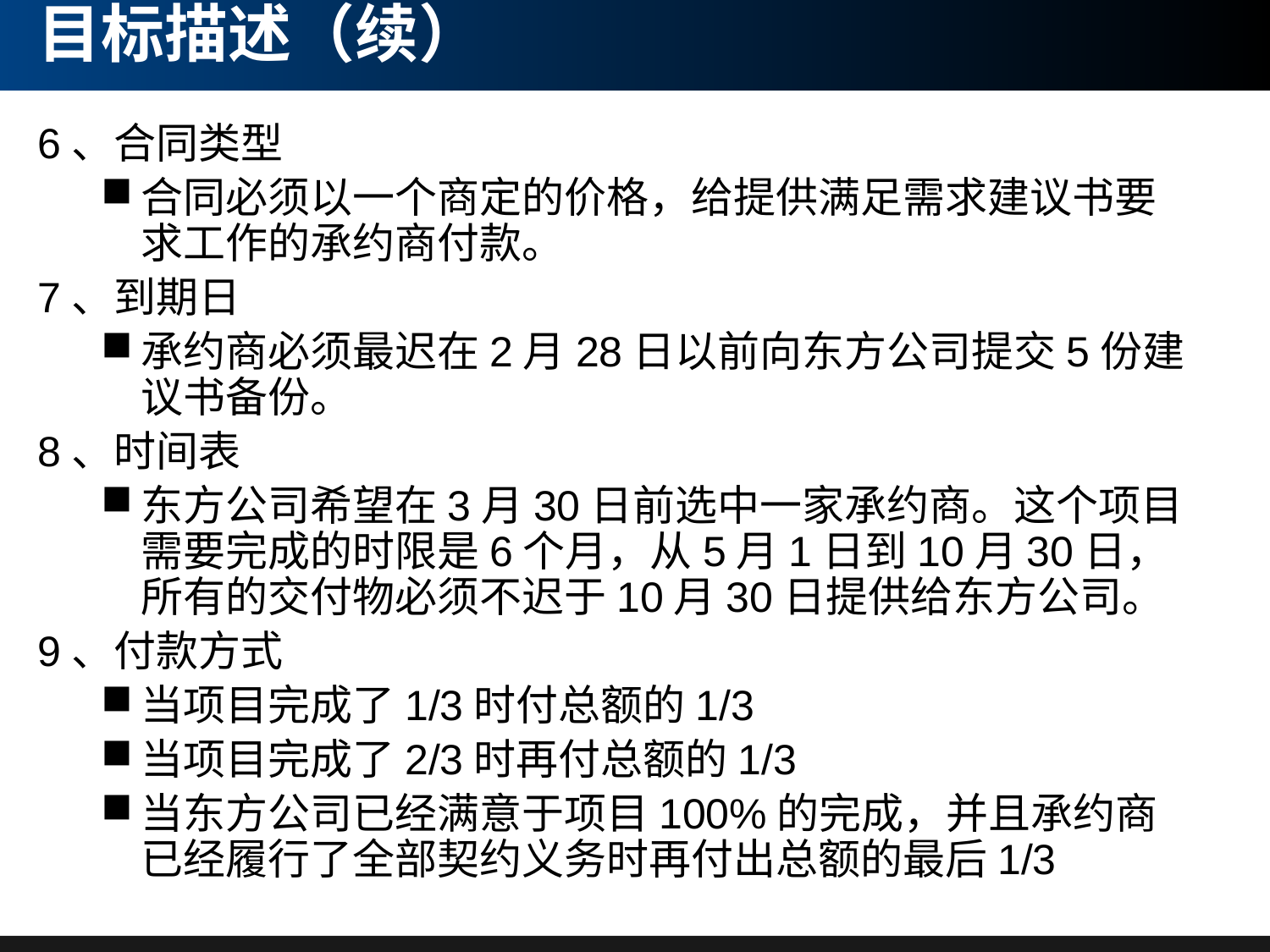

# 目标描述（续）
6、合同类型
合同必须以一个商定的价格，给提供满足需求建议书要求工作的承约商付款。
7、到期日
承约商必须最迟在2月28日以前向东方公司提交5份建议书备份。
8、时间表
东方公司希望在3月30日前选中一家承约商。这个项目需要完成的时限是6个月，从5月1日到10月30日，所有的交付物必须不迟于10月30日提供给东方公司。
9、付款方式
当项目完成了1/3时付总额的1/3
当项目完成了2/3时再付总额的1/3
当东方公司已经满意于项目100%的完成，并且承约商已经履行了全部契约义务时再付出总额的最后1/3